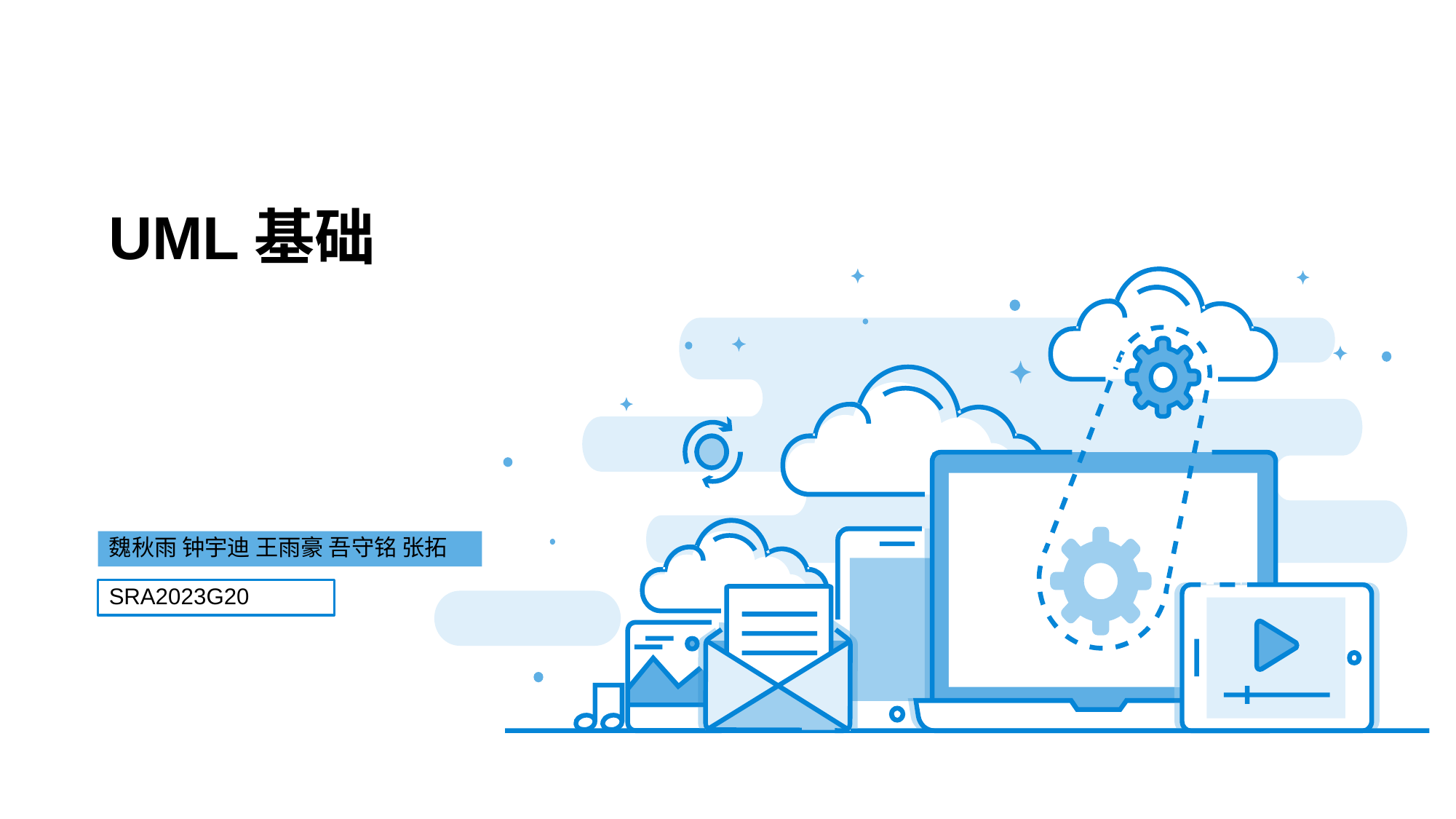

# UML基础
魏秋雨 钟宇迪 王雨豪 吾守铭 张拓
SRA2023G20